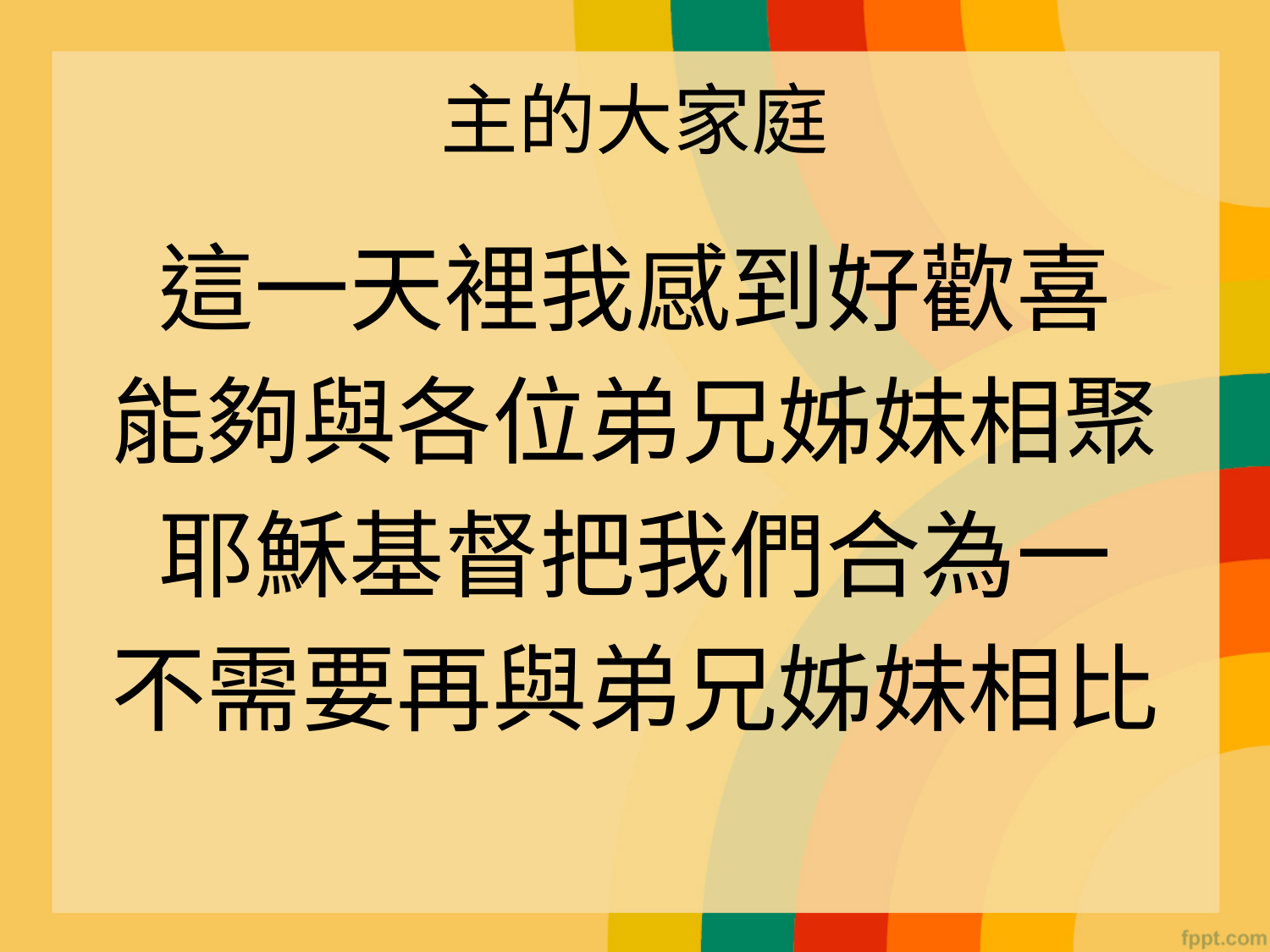

# 主的大家庭
這一天裡我感到好歡喜
能夠與各位弟兄姊妹相聚
耶穌基督把我們合為一
不需要再與弟兄姊妹相比